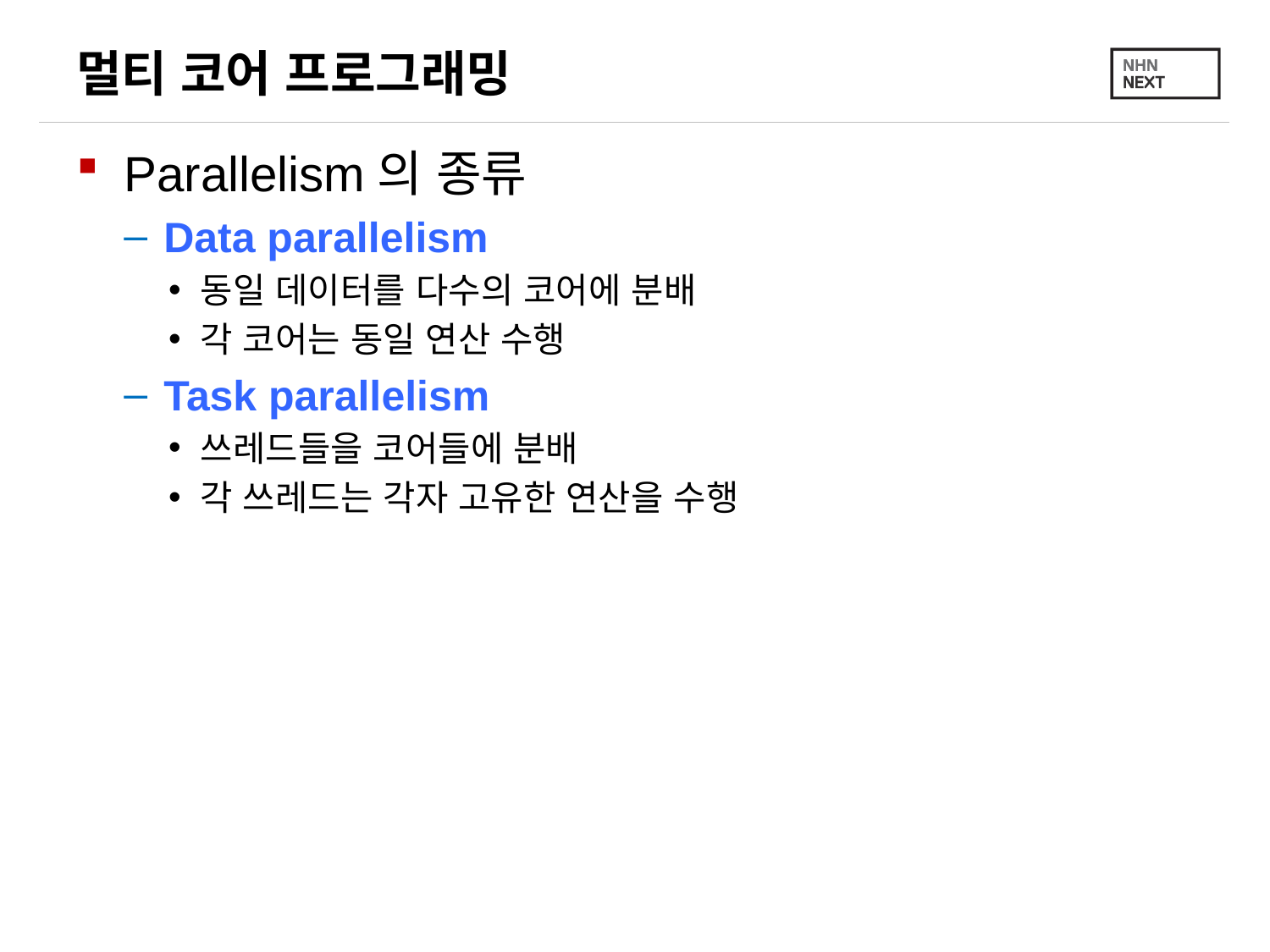

# 멀티 코어 프로그래밍
Parallelism의 종류
Data parallelism
동일 데이터를 다수의 코어에 분배
각 코어는 동일 연산 수행
Task parallelism
쓰레드들을 코어들에 분배
각 쓰레드는 각자 고유한 연산을 수행